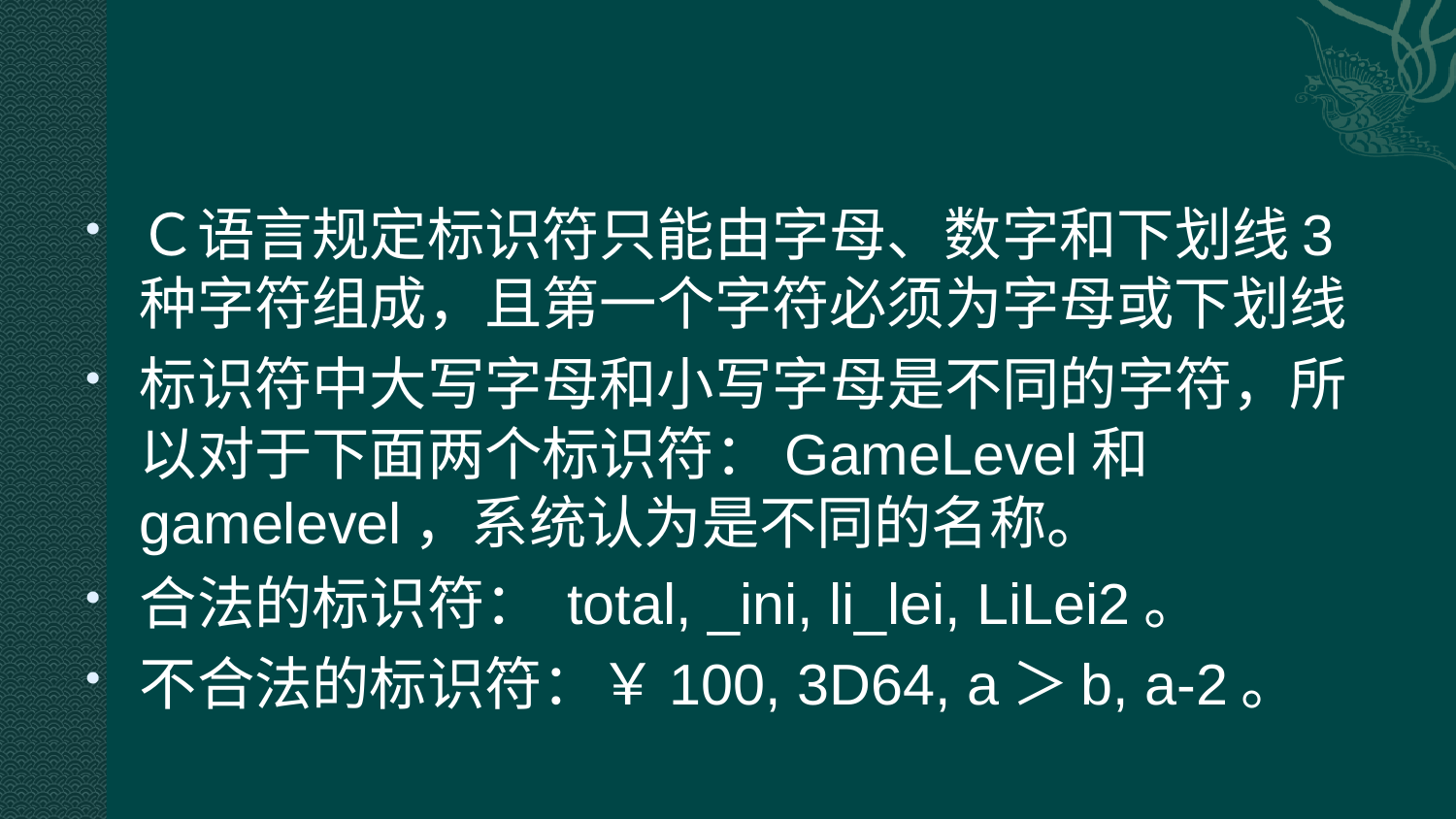

#
Ｃ语言规定标识符只能由字母、数字和下划线3种字符组成，且第一个字符必须为字母或下划线
标识符中大写字母和小写字母是不同的字符，所以对于下面两个标识符：GameLevel和gamelevel，系统认为是不同的名称。
合法的标识符： total, _ini, li_lei, LiLei2。
不合法的标识符：￥100, 3D64, a＞b, a-2。